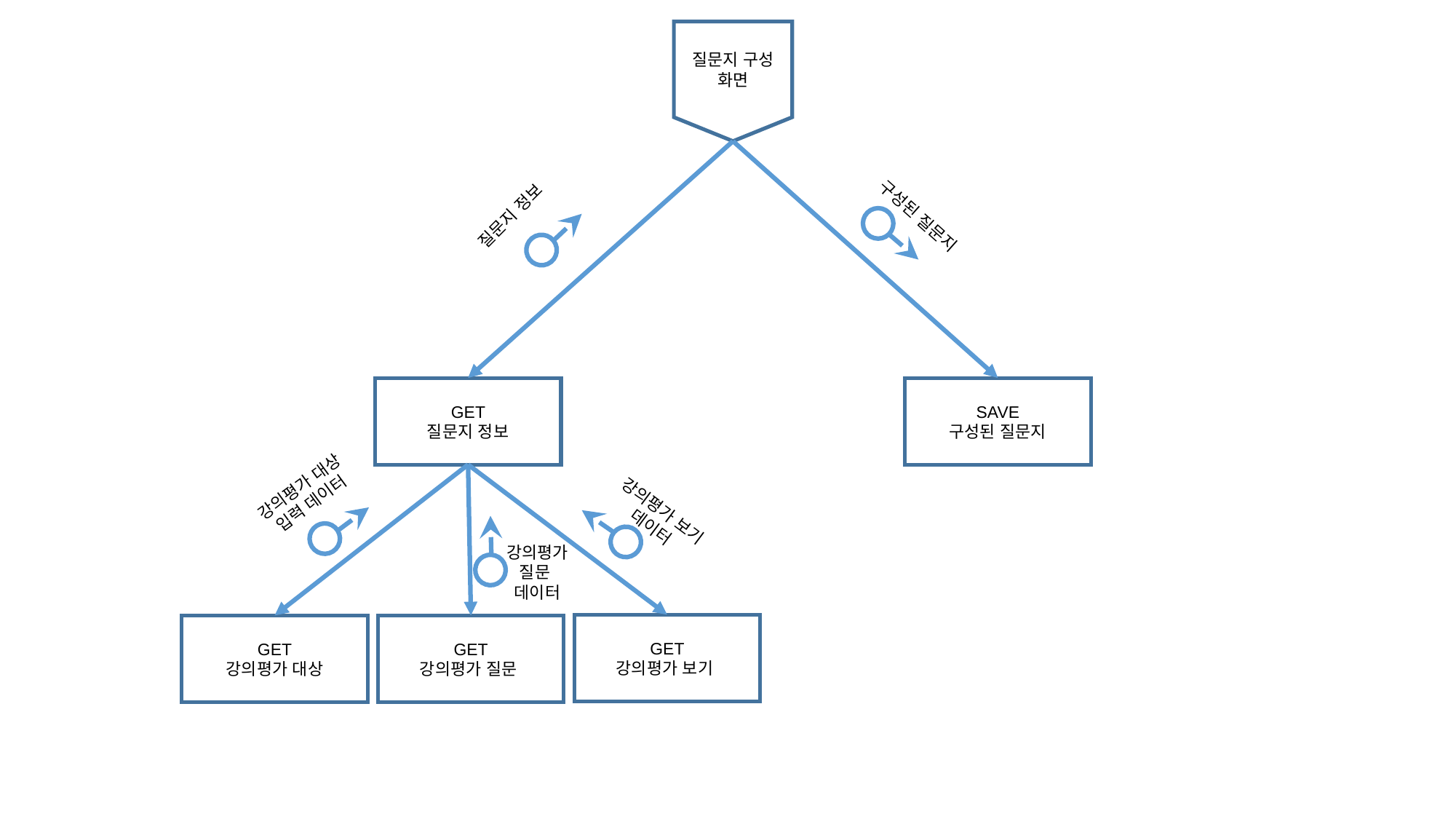

질문지 구성 화면
질문지 정보
구성된 질문지

GET
질문지 정보
SAVE
구성된 질문지
강의평가 대상
입력 데이터
강의평가 보기
데이터

강의평가 질문
데이터
GET
강의평가 보기
GET
강의평가 대상
GET
강의평가 질문